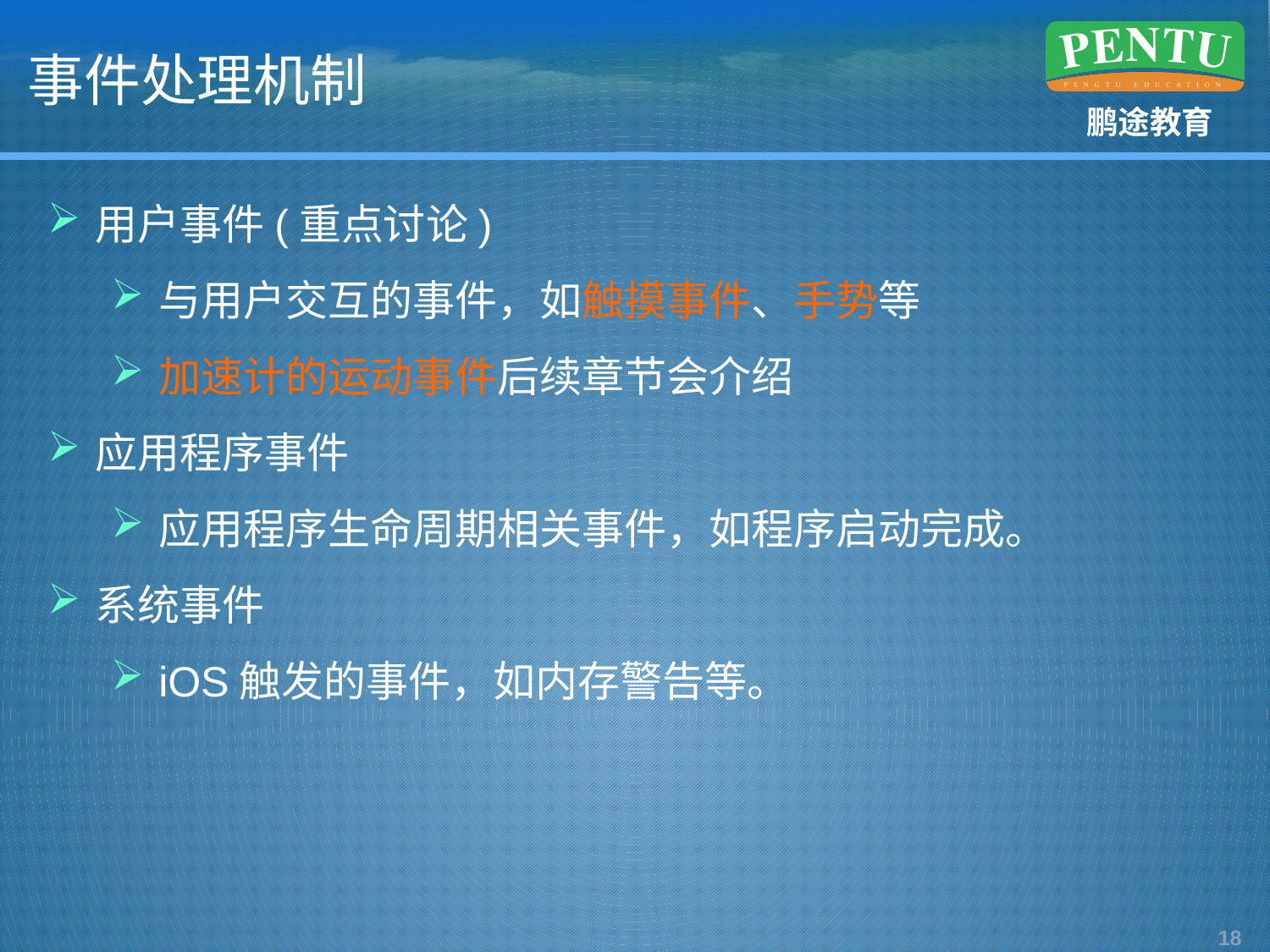

# 事件处理机制
用户事件(重点讨论)
与用户交互的事件，如触摸事件、手势等
加速计的运动事件后续章节会介绍
应用程序事件
应用程序生命周期相关事件，如程序启动完成。
系统事件
iOS触发的事件，如内存警告等。
18